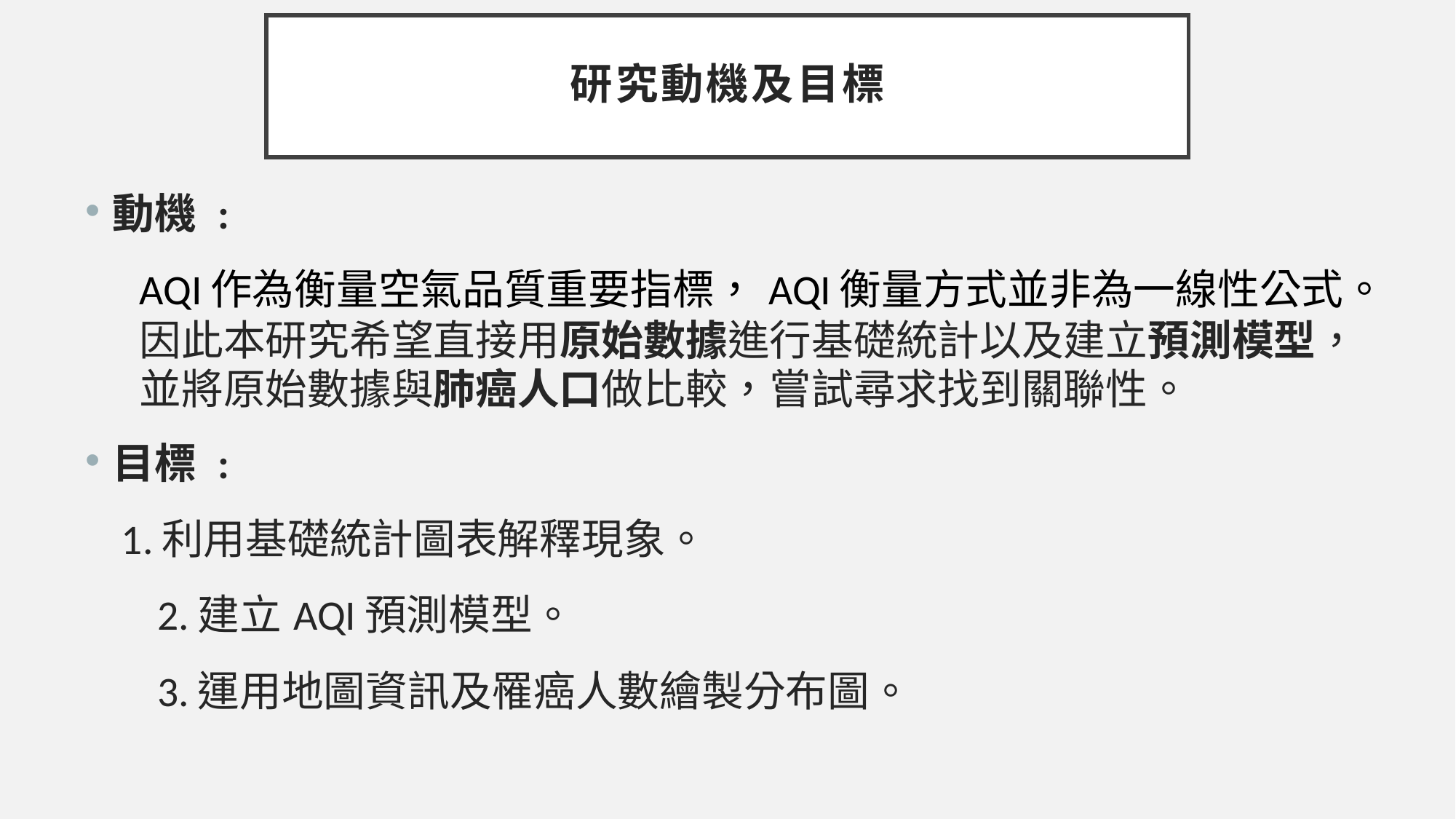

研究動機及目標
動機 :
	AQI作為衡量空氣品質重要指標，AQI衡量方式並非為一線性公式。因此本研究希望直接用原始數據進行基礎統計以及建立預測模型，並將原始數據與肺癌人口做比較，嘗試尋求找到關聯性。
目標 :
	1.利用基礎統計圖表解釋現象。
	2.建立AQI預測模型。
	3.運用地圖資訊及罹癌人數繪製分布圖。